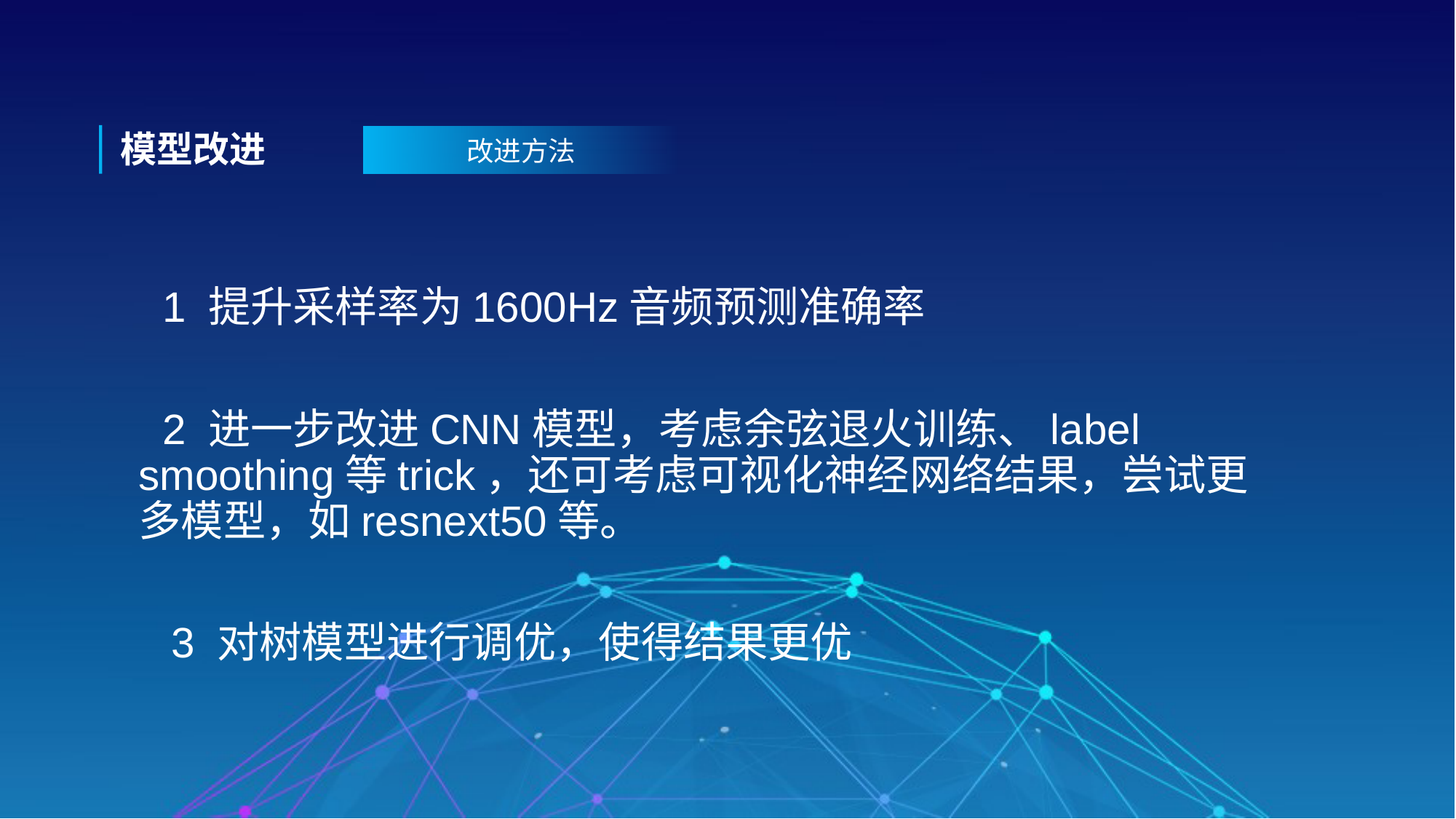

模型改进

改进方法
	  1 提升采样率为1600Hz音频预测准确率

	  2 进一步改进CNN模型，考虑余弦退火训练、label smoothing等trick，还可考虑可视化神经网络结果，尝试更多模型，如resnext50等。

     3 对树模型进行调优，使得结果更优